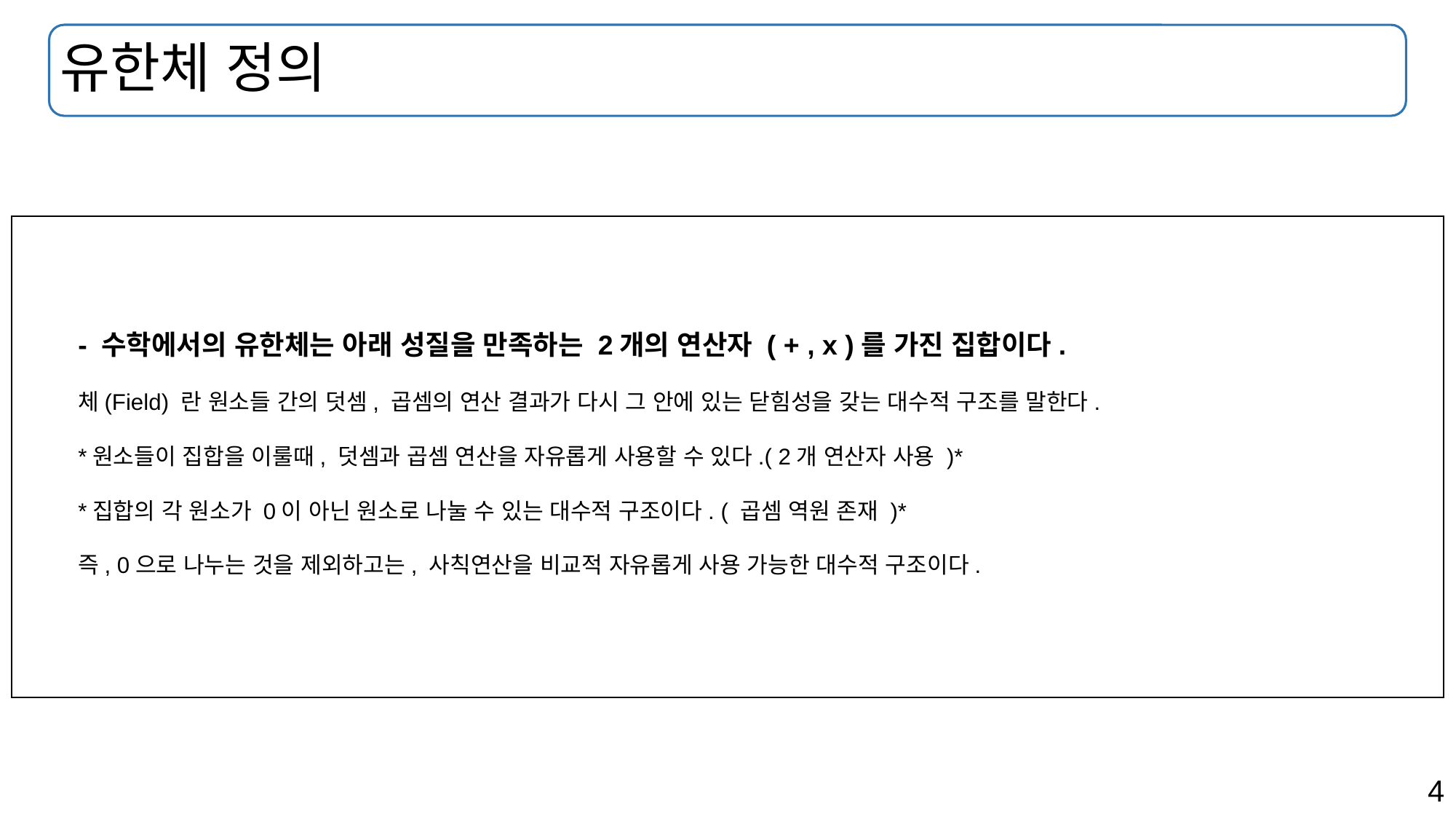

# 유한체 정의

- 수학에서의 유한체는 아래 성질을 만족하는 2개의 연산자 ( + , x )를 가진 집합이다.

체(Field) 란 원소들 간의 덧셈, 곱셈의 연산 결과가 다시 그 안에 있는 닫힘성을 갖는 대수적 구조를 말한다.

*원소들이 집합을 이룰때, 덧셈과 곱셈 연산을 자유롭게 사용할 수 있다.( 2개 연산자 사용 )*

*집합의 각 원소가 0이 아닌 원소로 나눌 수 있는 대수적 구조이다. ( 곱셈 역원 존재 )*

즉, 0으로 나누는 것을 제외하고는, 사칙연산을 비교적 자유롭게 사용 가능한 대수적 구조이다.